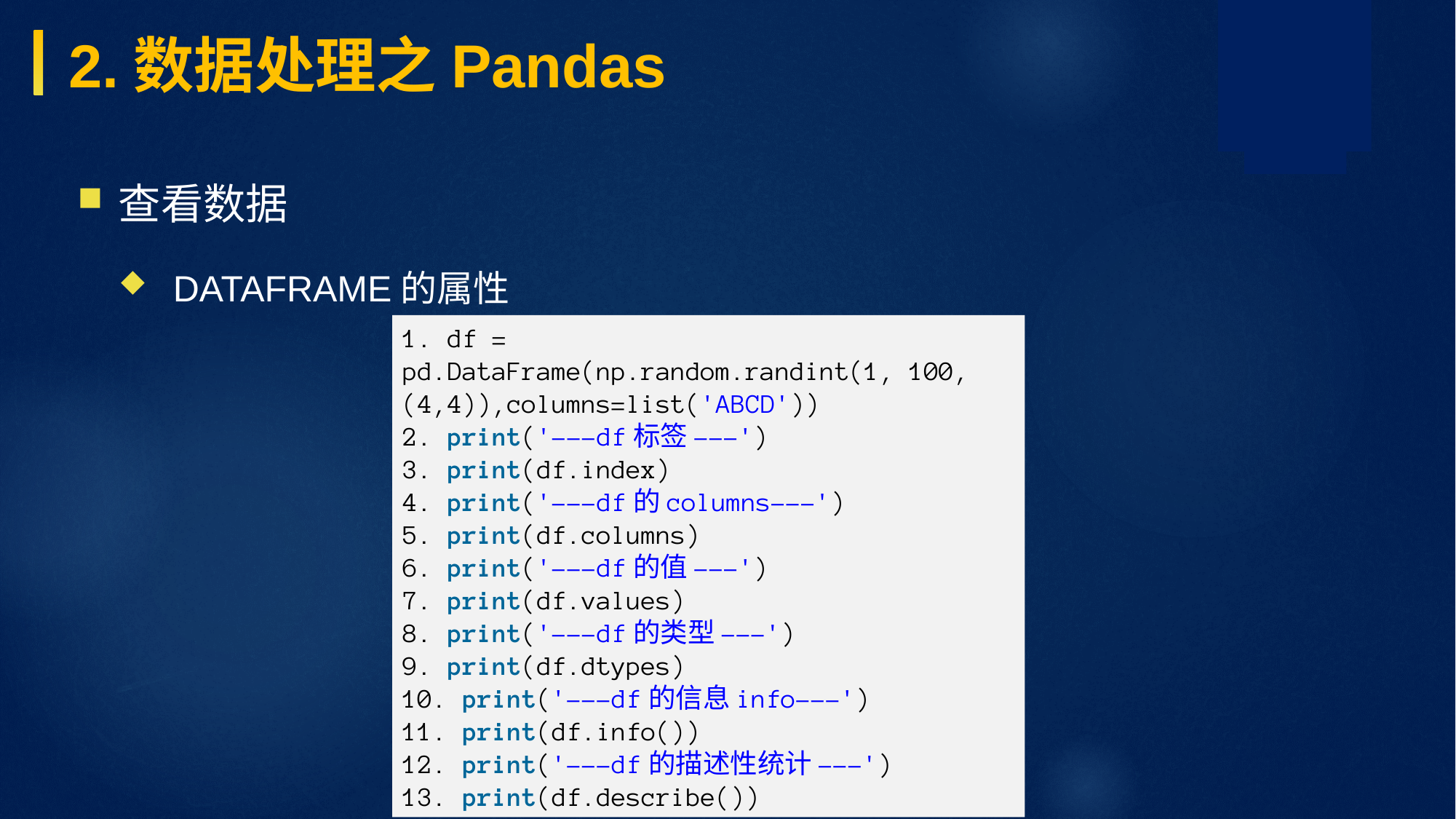

2.数据处理之Pandas
查看数据
DataFrame的属性

1. df = pd.DataFrame(np.random.randint(1, 100,(4,4)),columns=list('ABCD'))    2. print('---df标签---')    3. print(df.index)    4. print('---df的columns---')    5. print(df.columns)    6. print('---df的值---')    7. print(df.values)    8. print('---df的类型---')    9. print(df.dtypes)    10. print('---df的信息info---')    11. print(df.info())    12. print('---df的描述性统计---')    13. print(df.describe())